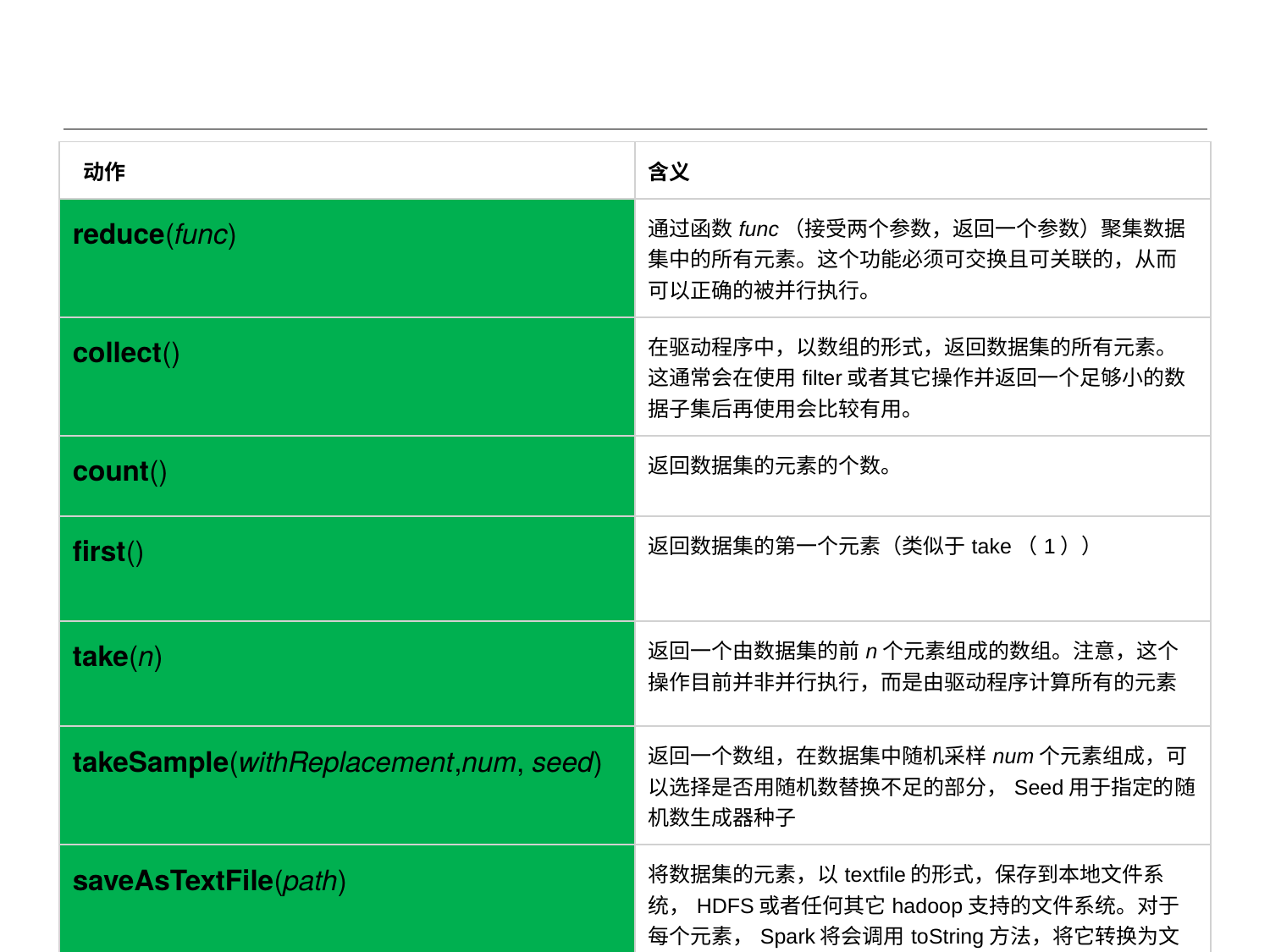

| 动作 | 含义 |
| --- | --- |
| reduce(func) | 通过函数func（接受两个参数，返回一个参数）聚集数据集中的所有元素。这个功能必须可交换且可关联的，从而可以正确的被并行执行。 |
| collect() | 在驱动程序中，以数组的形式，返回数据集的所有元素。这通常会在使用filter或者其它操作并返回一个足够小的数据子集后再使用会比较有用。 |
| count() | 返回数据集的元素的个数。 |
| first() | 返回数据集的第一个元素（类似于take（1）） |
| take(n) | 返回一个由数据集的前n个元素组成的数组。注意，这个操作目前并非并行执行，而是由驱动程序计算所有的元素 |
| takeSample(withReplacement,num, seed) | 返回一个数组，在数据集中随机采样num个元素组成，可以选择是否用随机数替换不足的部分，Seed用于指定的随机数生成器种子 |
| saveAsTextFile(path) | 将数据集的元素，以textfile的形式，保存到本地文件系统，HDFS或者任何其它hadoop支持的文件系统。对于每个元素，Spark将会调用toString方法，将它转换为文件中的文本行 |
18